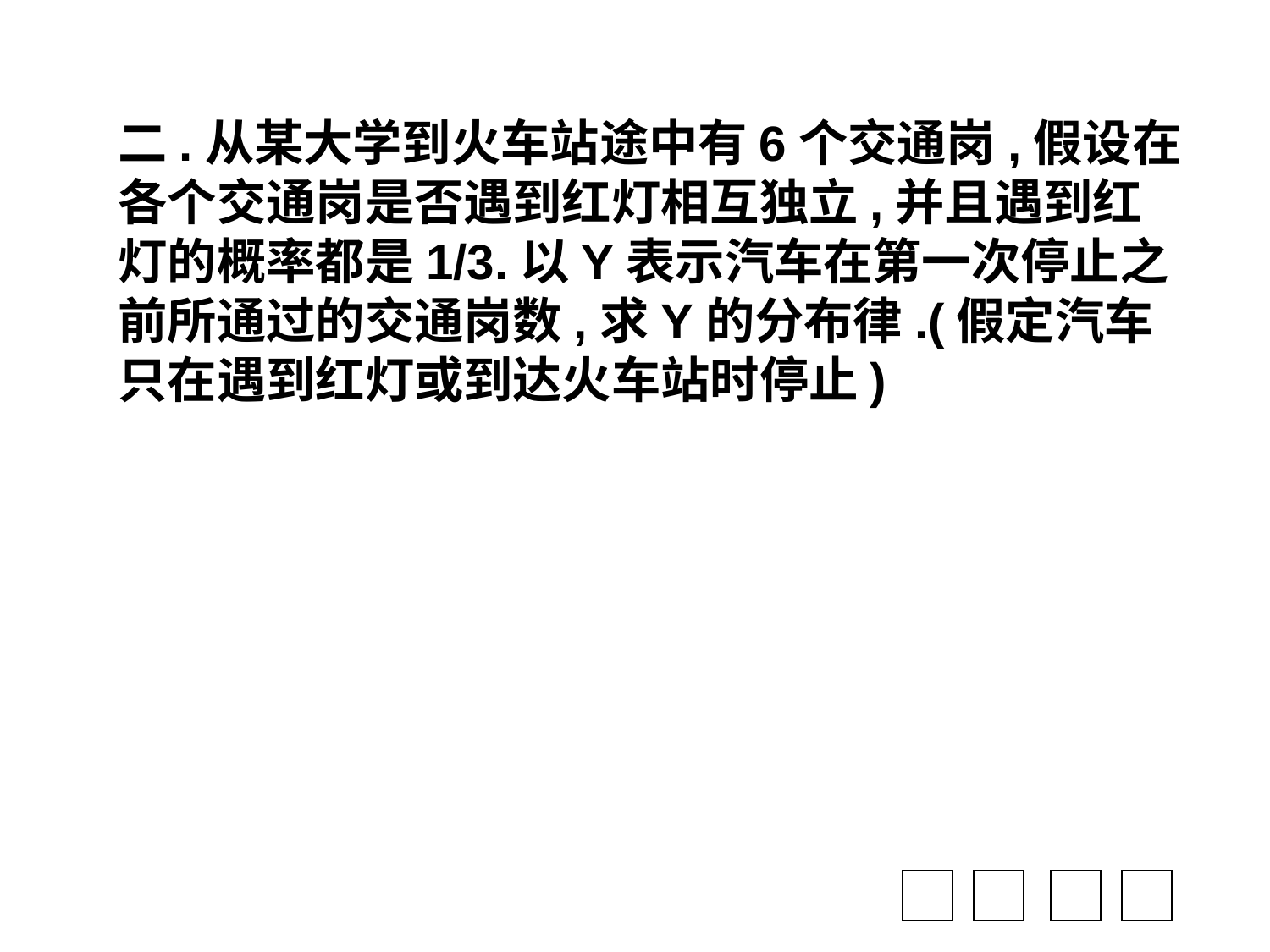

二.从某大学到火车站途中有6个交通岗,假设在各个交通岗是否遇到红灯相互独立,并且遇到红灯的概率都是1/3.以Y表示汽车在第一次停止之前所通过的交通岗数,求Y的分布律.(假定汽车只在遇到红灯或到达火车站时停止)